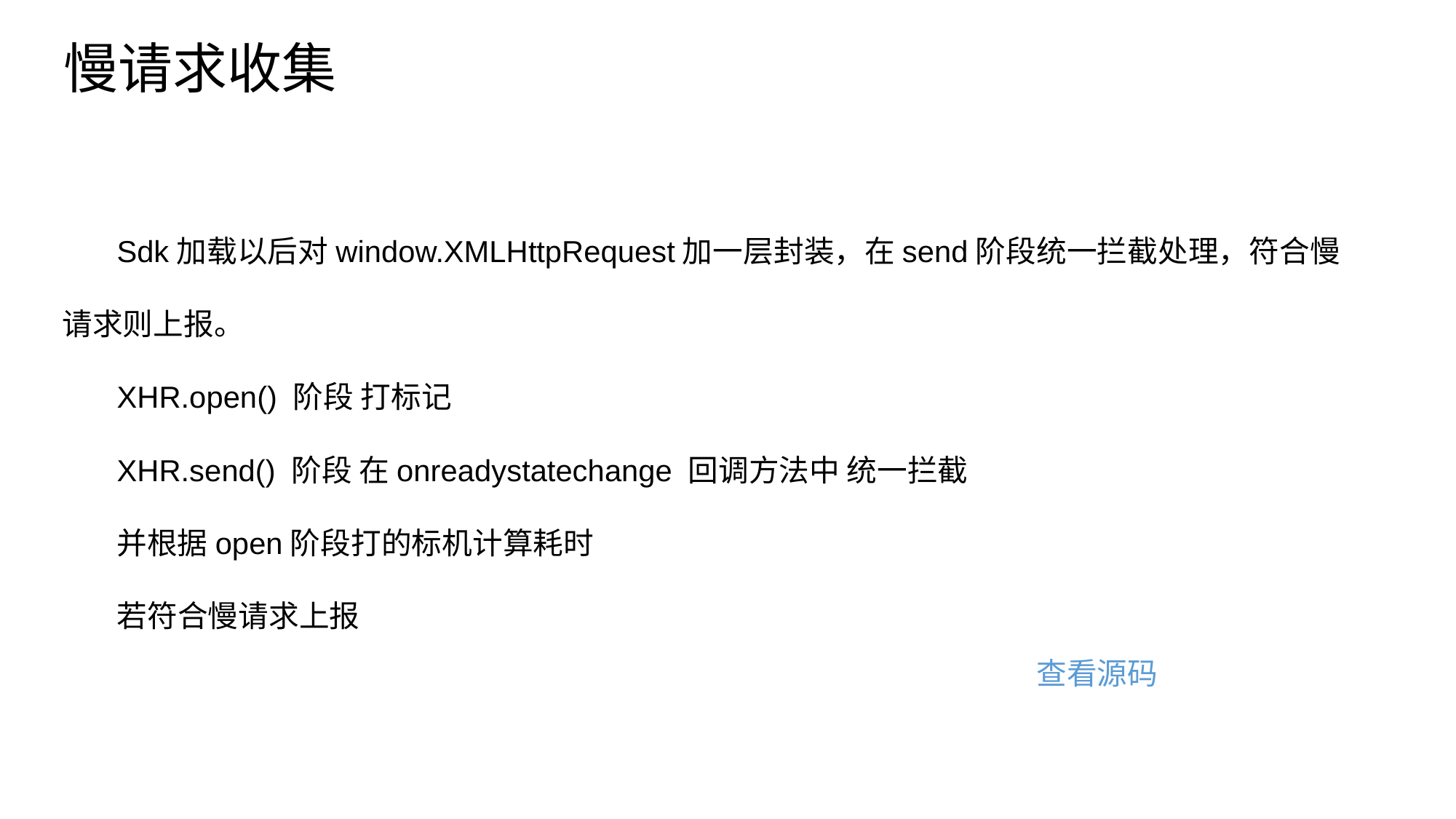

慢请求收集
Sdk加载以后对window.XMLHttpRequest加一层封装，在send阶段统一拦截处理，符合慢请求则上报。
XHR.open() 阶段 打标记
XHR.send() 阶段 在onreadystatechange 回调方法中 统一拦截
并根据open阶段打的标机计算耗时
若符合慢请求上报
 查看源码